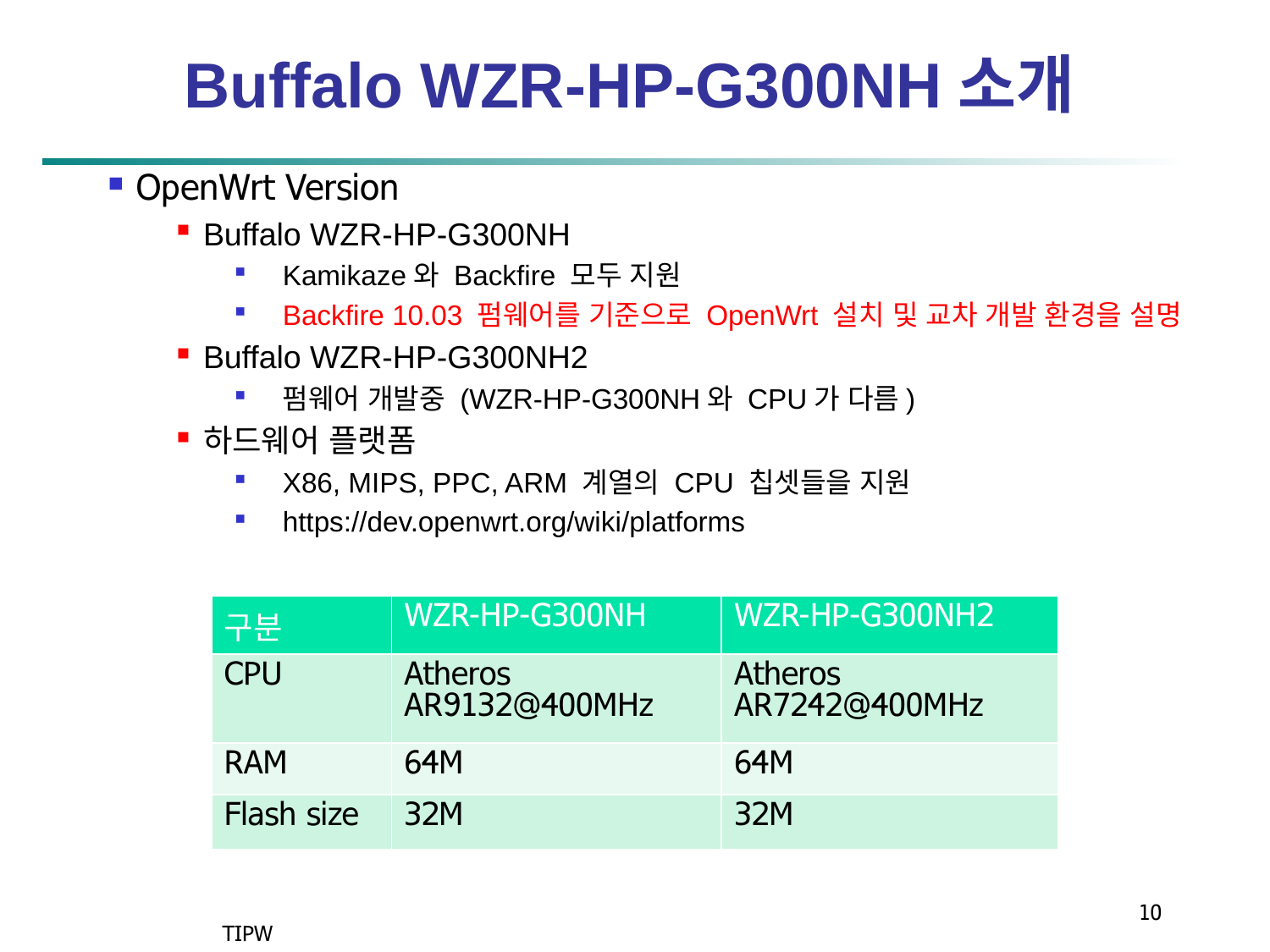

# Buffalo WZR-HP-G300NH소개
OpenWrt Version
Buffalo WZR-HP-G300NH
Kamikaze와 Backfire 모두 지원
Backfire 10.03 펌웨어를 기준으로 OpenWrt 설치 및 교차 개발 환경을 설명
Buffalo WZR-HP-G300NH2
펌웨어 개발중 (WZR-HP-G300NH와 CPU가 다름)
하드웨어 플랫폼
X86, MIPS, PPC, ARM 계열의 CPU 칩셋들을 지원
https://dev.openwrt.org/wiki/platforms

| 구분 | WZR-HP-G300NH | WZR-HP-G300NH2 |
| --- | --- | --- |
| CPU | Atheros AR9132@400MHz | Atheros AR7242@400MHz |
| RAM | 64M | 64M |
| Flash size | 32M | 32M |
10
TIPW